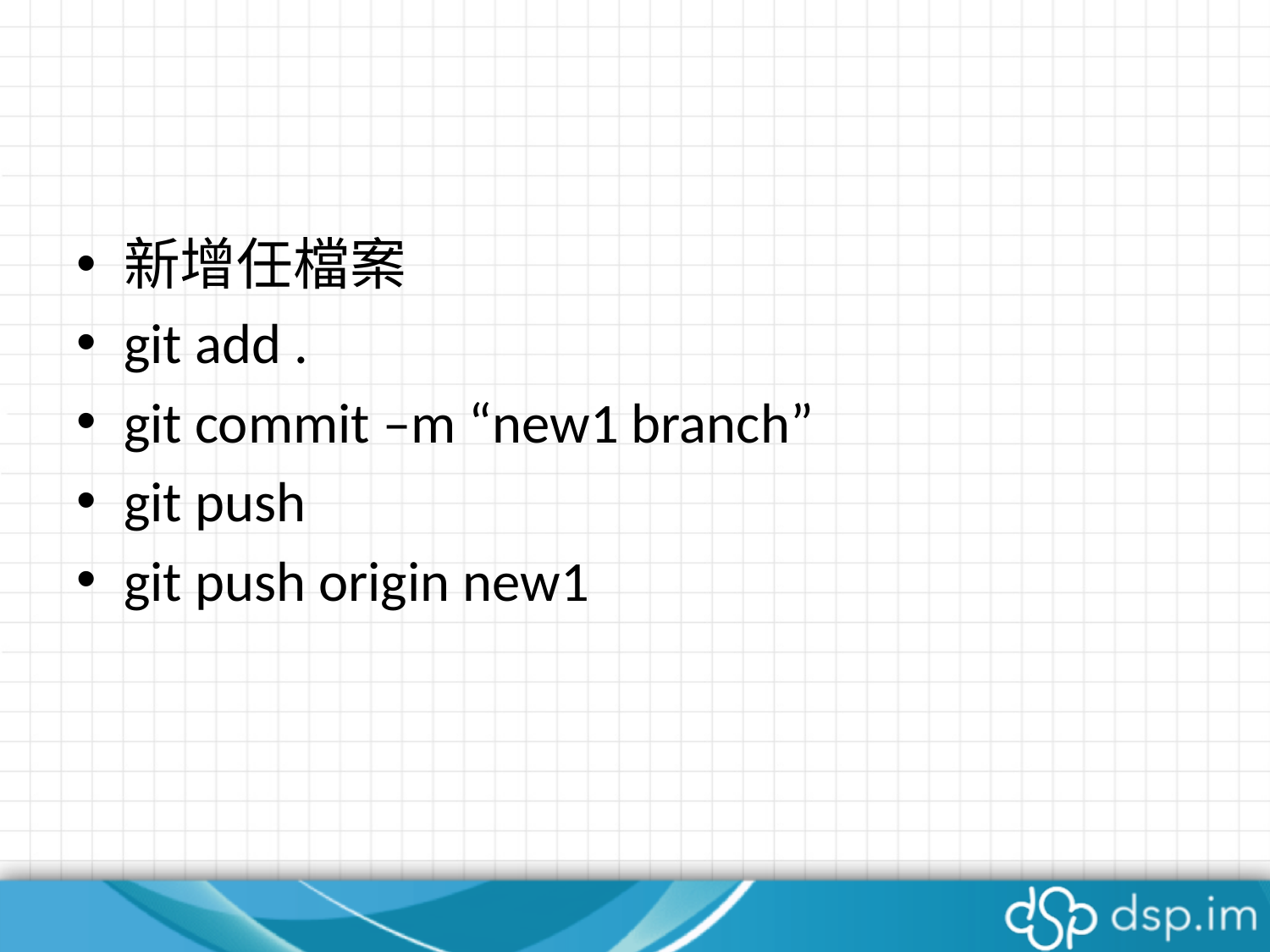

#
新增任檔案
git add .
git commit –m “new1 branch”
git push
git push origin new1